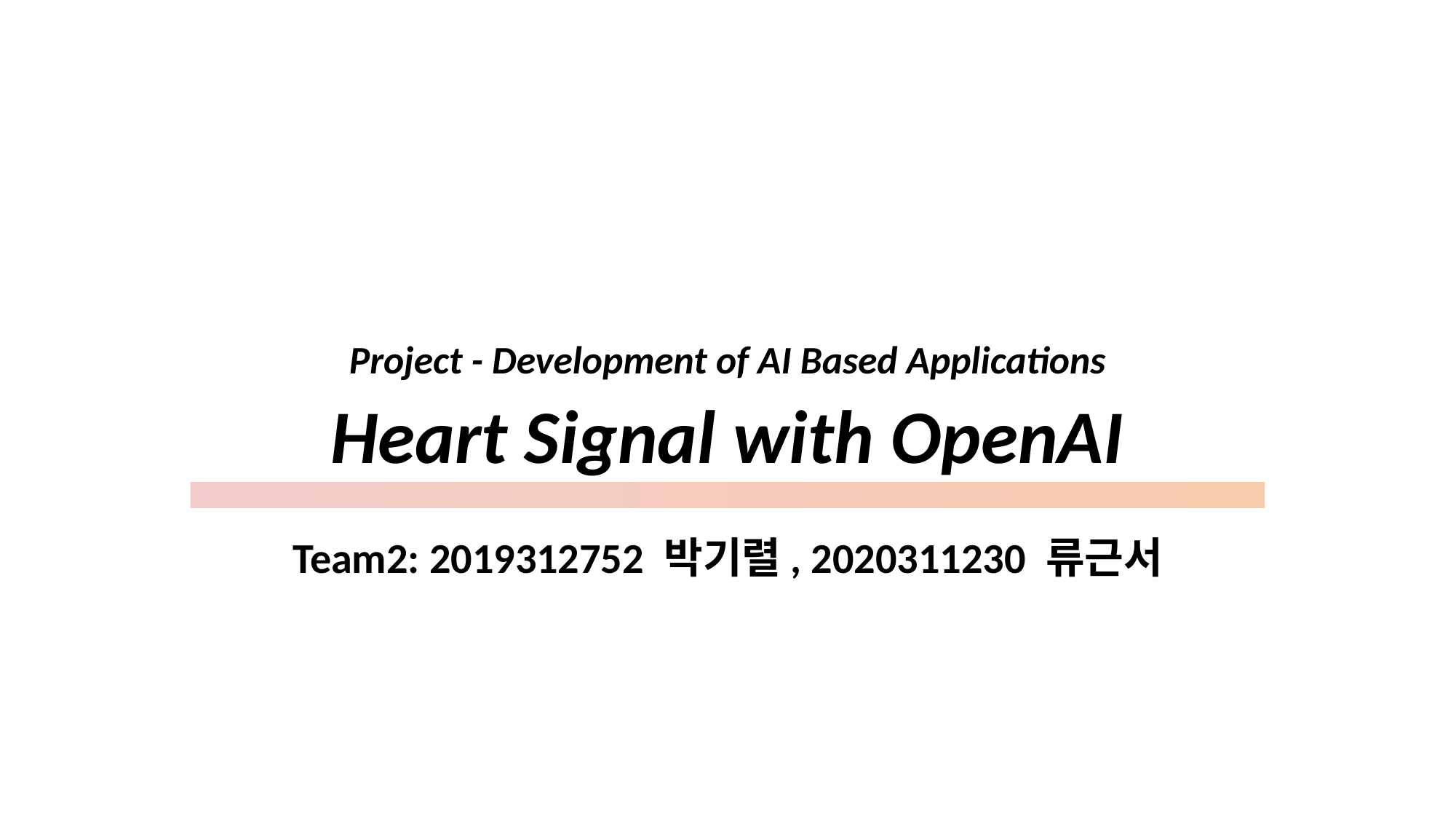

# Project - Development of AI Based Applications Heart Signal with OpenAI
Team2: 2019312752 박기렬, 2020311230 류근서